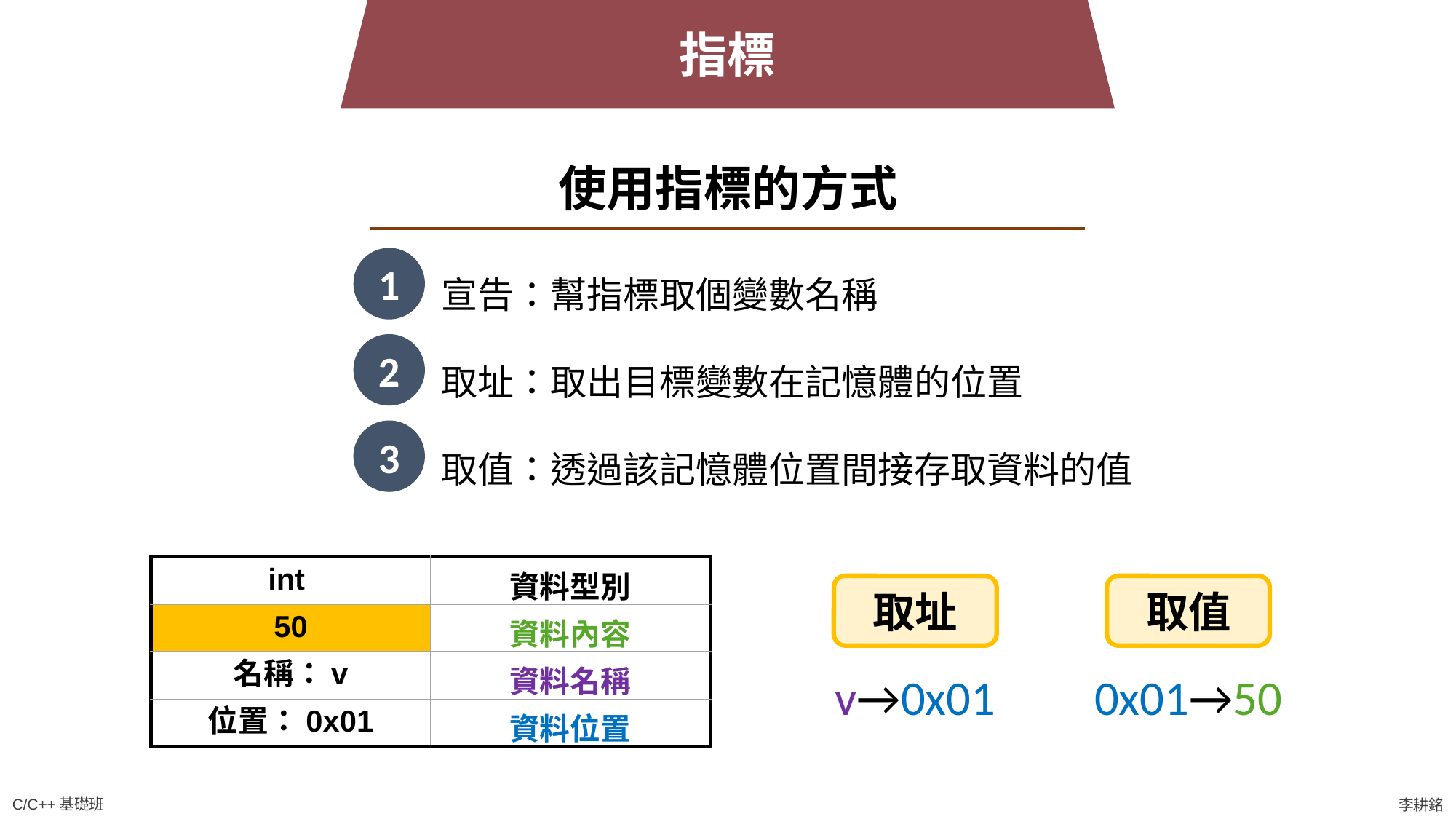

指標
使用指標的方式
宣告：幫指標取個變數名稱
取址：取出目標變數在記憶體的位置
取值：透過該記憶體位置間接存取資料的值
1
2
3
| int | 資料型別 |
| --- | --- |
| 50 | 資料內容 |
| 名稱：v | 資料名稱 |
| 位置：0x01 | 資料位置 |

取址
取值
0x01→50
v→0x01
C/C++基礎班
李耕銘